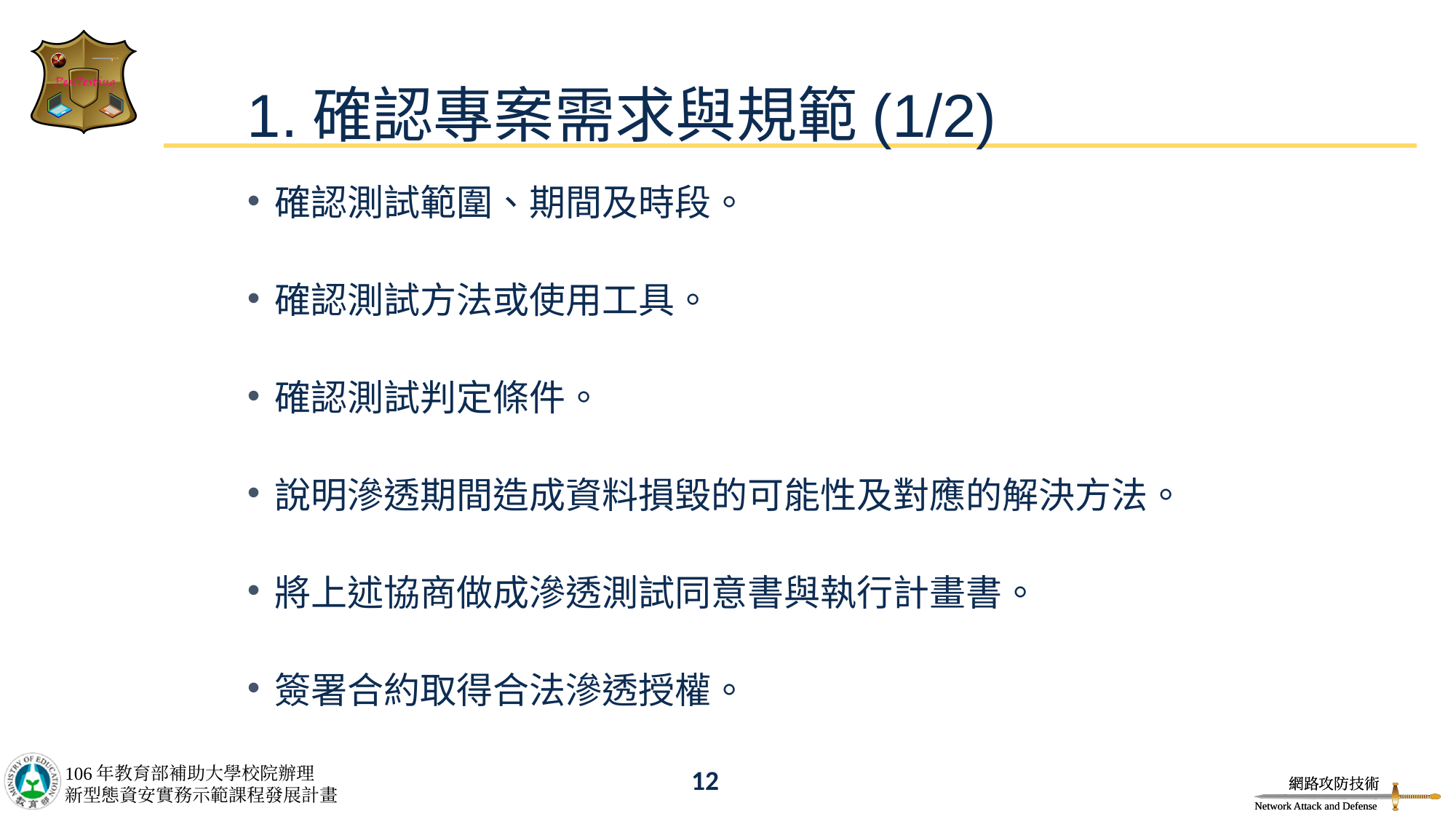

# 1.確認專案需求與規範(1/2)
確認測試範圍、期間及時段。

確認測試方法或使用工具。

確認測試判定條件。

說明滲透期間造成資料損毀的可能性及對應的解決方法。

將上述協商做成滲透測試同意書與執行計畫書。

簽署合約取得合法滲透授權。